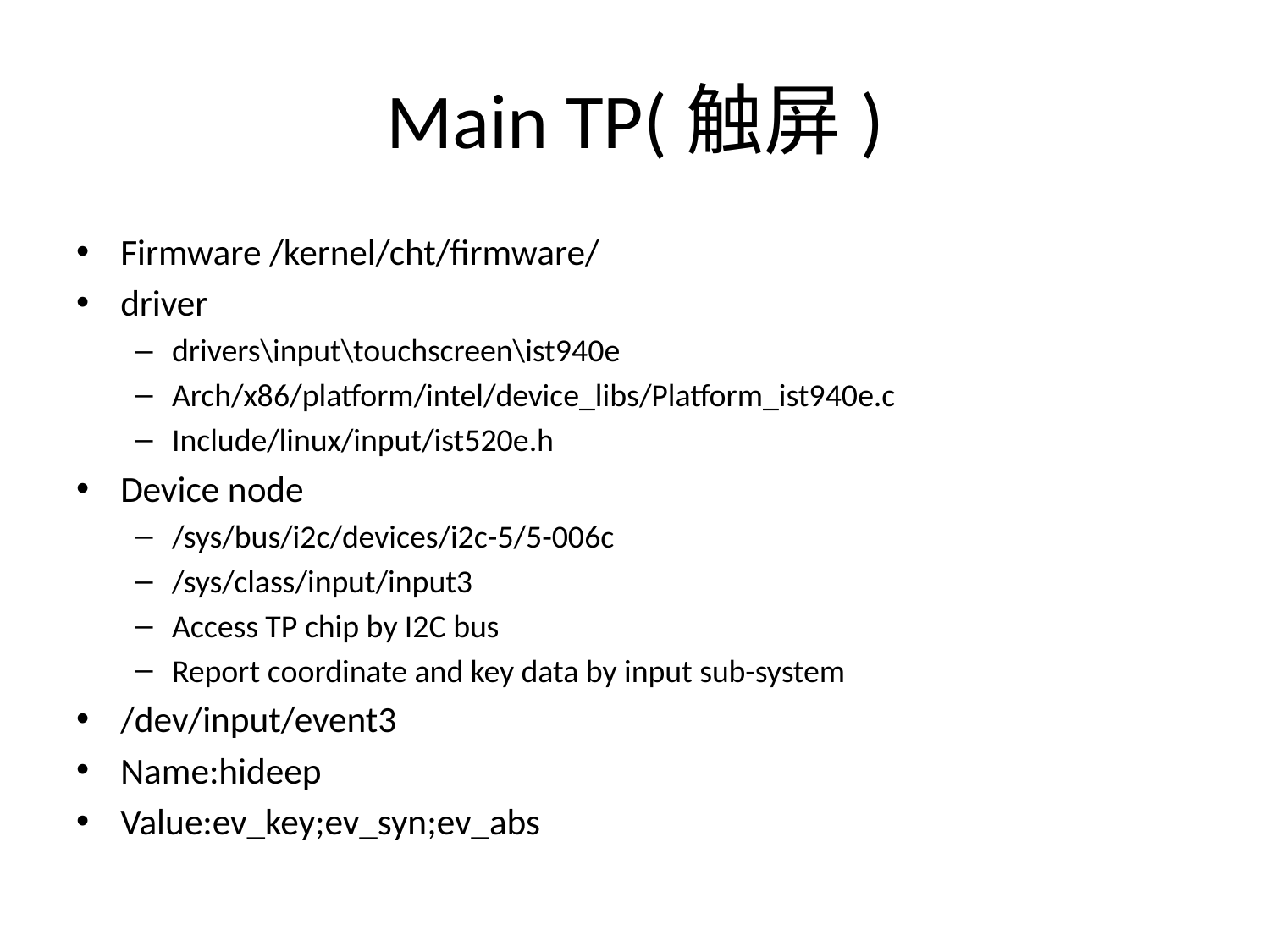

# Main TP(触屏)
Firmware /kernel/cht/firmware/
driver
drivers\input\touchscreen\ist940e
Arch/x86/platform/intel/device_libs/Platform_ist940e.c
Include/linux/input/ist520e.h
Device node
/sys/bus/i2c/devices/i2c-5/5-006c
/sys/class/input/input3
Access TP chip by I2C bus
Report coordinate and key data by input sub-system
/dev/input/event3
Name:hideep
Value:ev_key;ev_syn;ev_abs